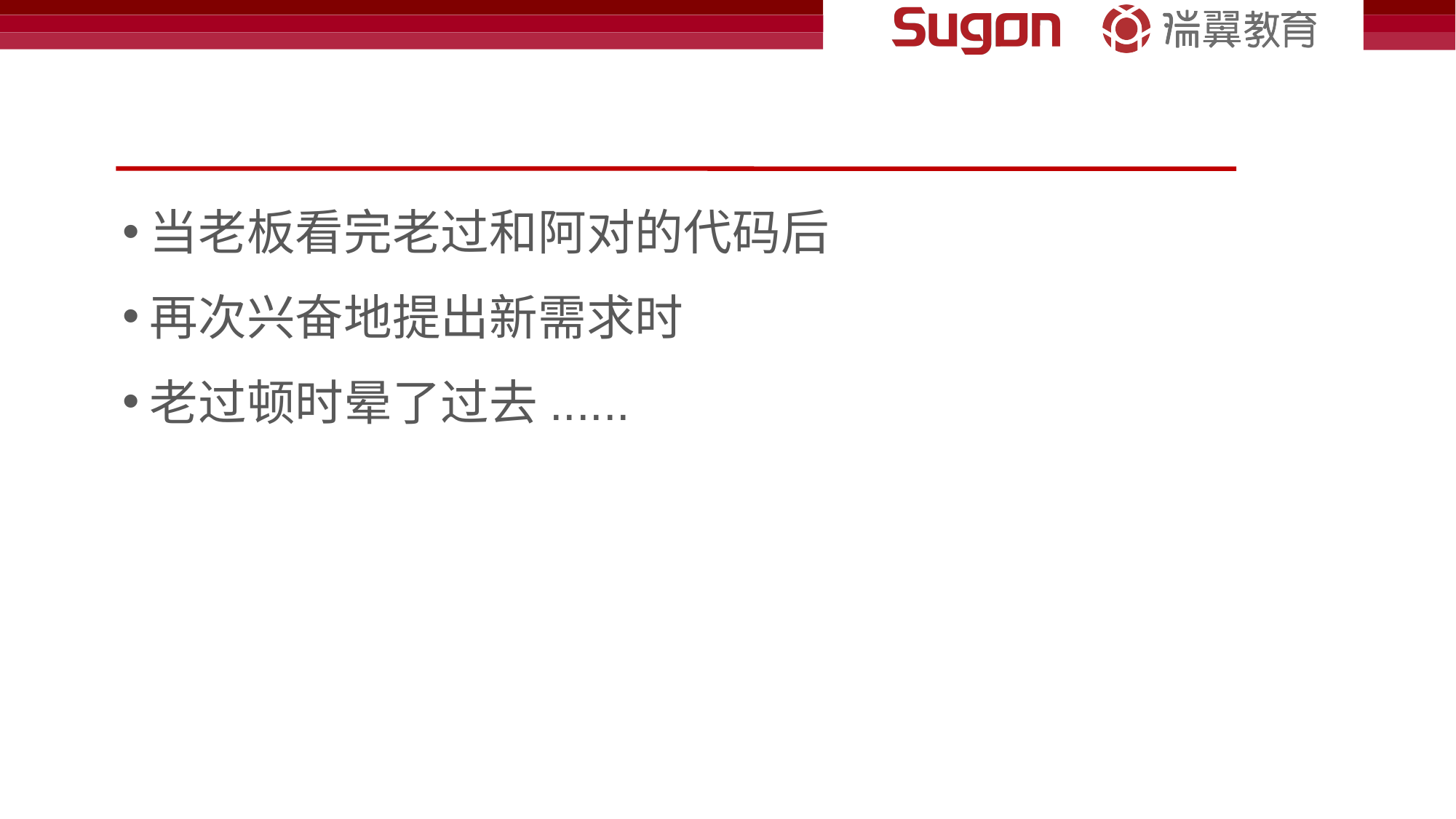

#
当老板看完老过和阿对的代码后
再次兴奋地提出新需求时
老过顿时晕了过去......